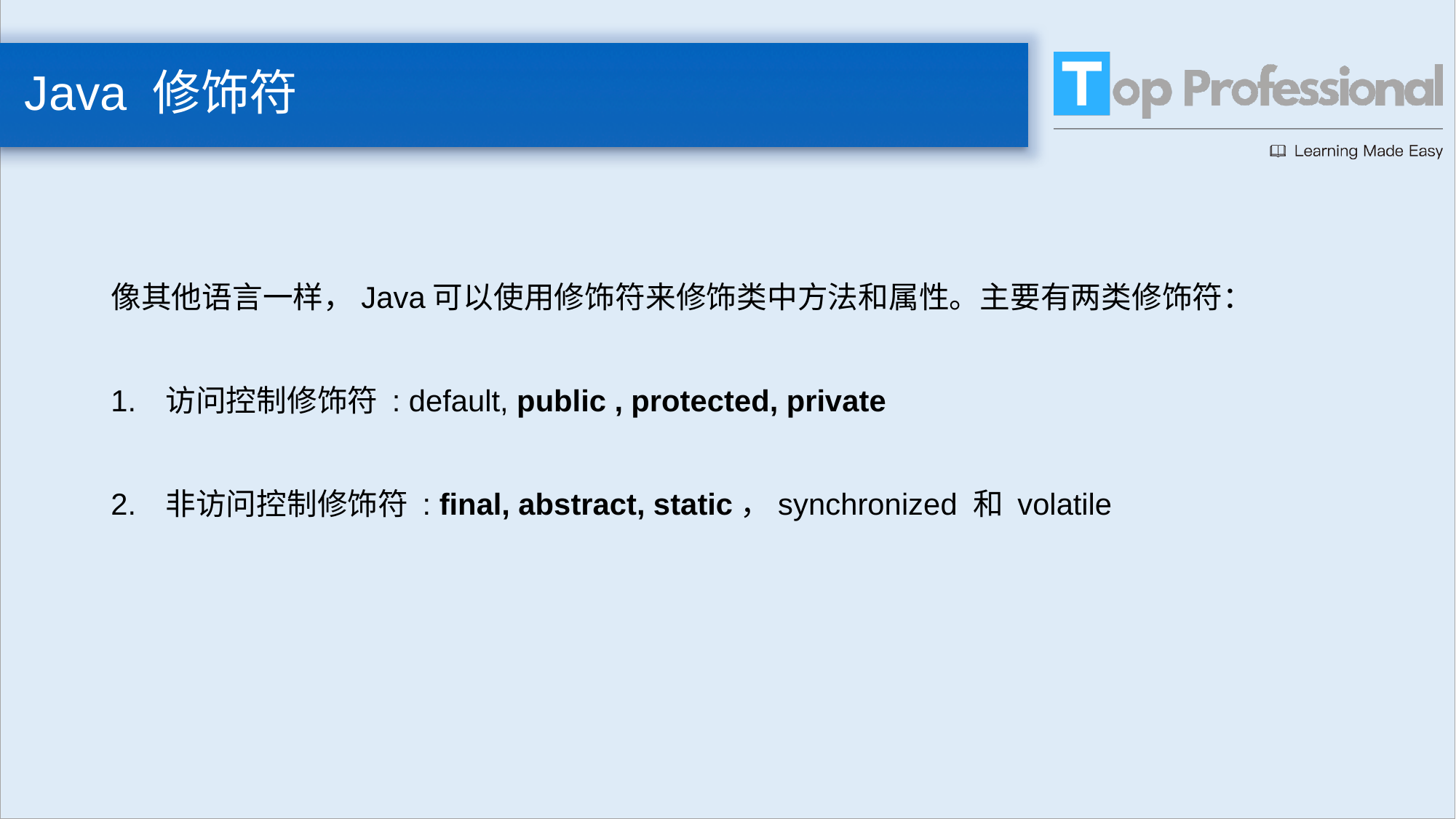

# Java 修饰符
像其他语言一样，Java可以使用修饰符来修饰类中方法和属性。主要有两类修饰符：

访问控制修饰符 : default, public , protected, private

非访问控制修饰符 : final, abstract, static，synchronized 和 volatile